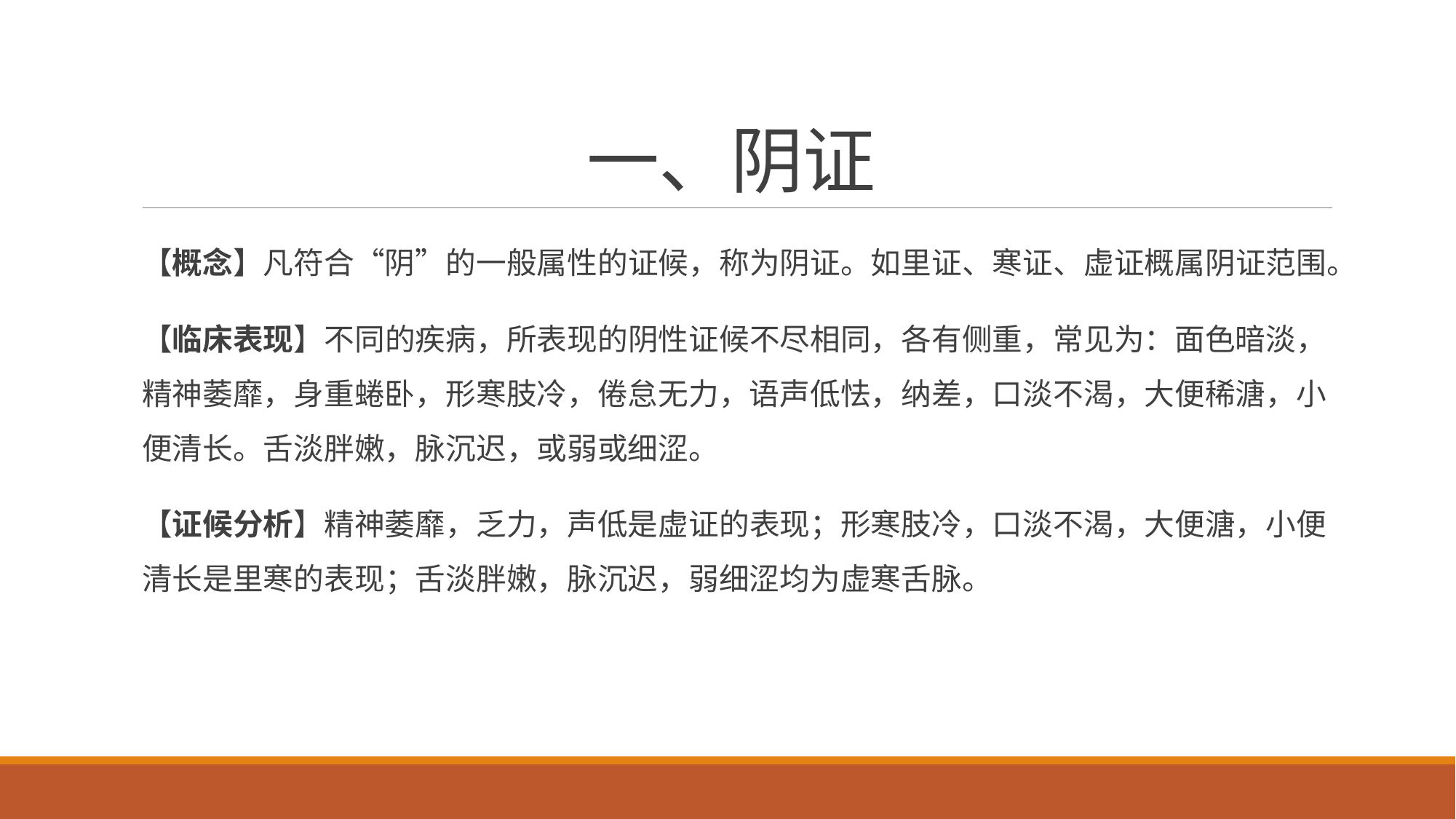

# 一、阴证
【概念】凡符合“阴”的一般属性的证候，称为阴证。如里证、寒证、虚证概属阴证范围。
【临床表现】不同的疾病，所表现的阴性证候不尽相同，各有侧重，常见为：面色暗淡，精神萎靡，身重蜷卧，形寒肢冷，倦怠无力，语声低怯，纳差，口淡不渴，大便稀溏，小便清长。舌淡胖嫩，脉沉迟，或弱或细涩。
【证候分析】精神萎靡，乏力，声低是虚证的表现；形寒肢冷，口淡不渴，大便溏，小便清长是里寒的表现；舌淡胖嫩，脉沉迟，弱细涩均为虚寒舌脉。